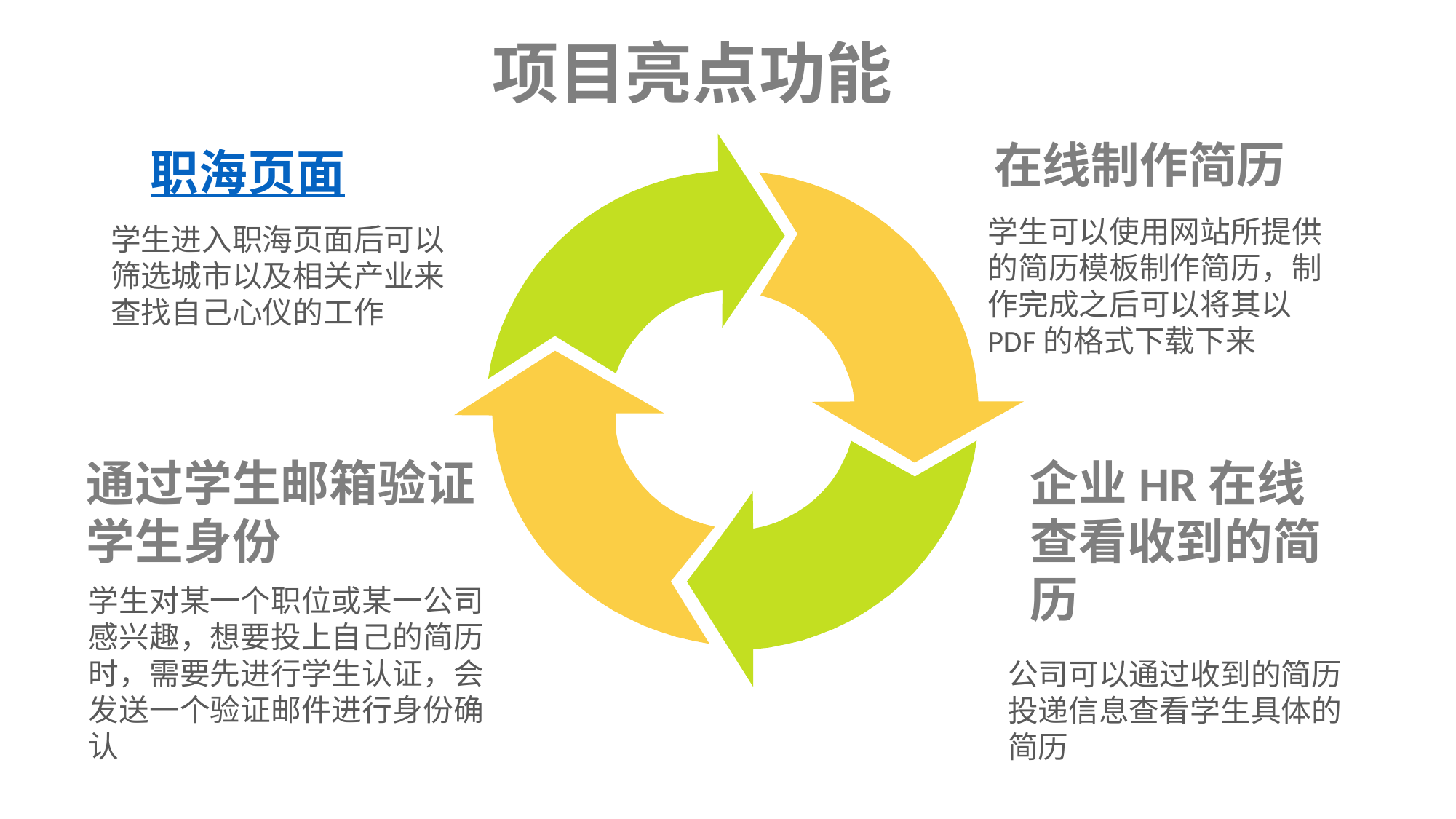

项目亮点功能
在线制作简历

职海页面

学生可以使用网站所提供的简历模板制作简历，制作完成之后可以将其以PDF的格式下载下来
学生进入职海页面后可以筛选城市以及相关产业来查找自己心仪的工作

通过学生邮箱验证学生身份
企业HR在线查看收到的简历
学生对某一个职位或某一公司感兴趣，想要投上自己的简历时，需要先进行学生认证，会发送一个验证邮件进行身份确认
公司可以通过收到的简历投递信息查看学生具体的简历